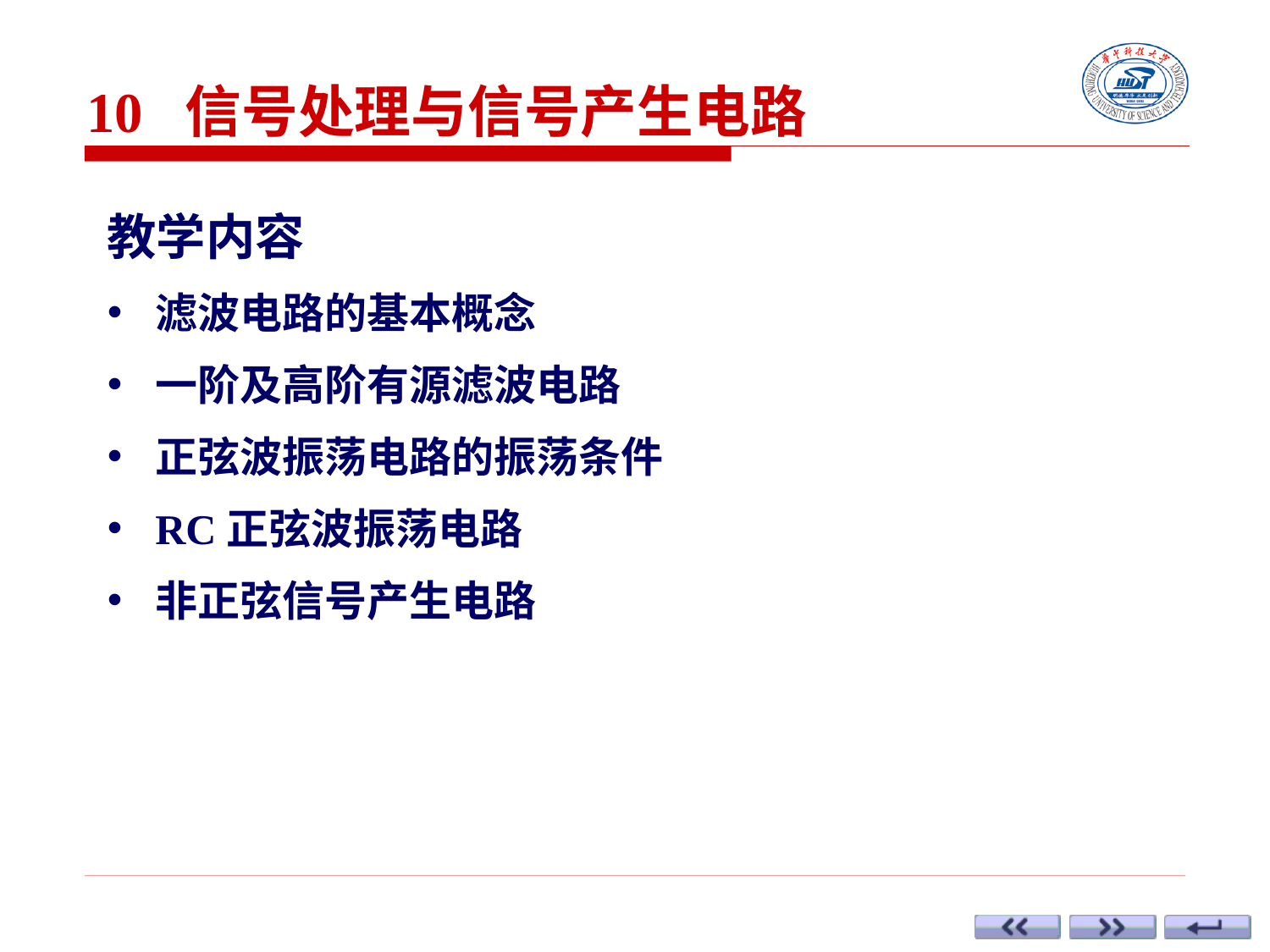

10  信号处理与信号产生电路
教学内容
滤波电路的基本概念
一阶及高阶有源滤波电路
正弦波振荡电路的振荡条件
RC正弦波振荡电路
非正弦信号产生电路